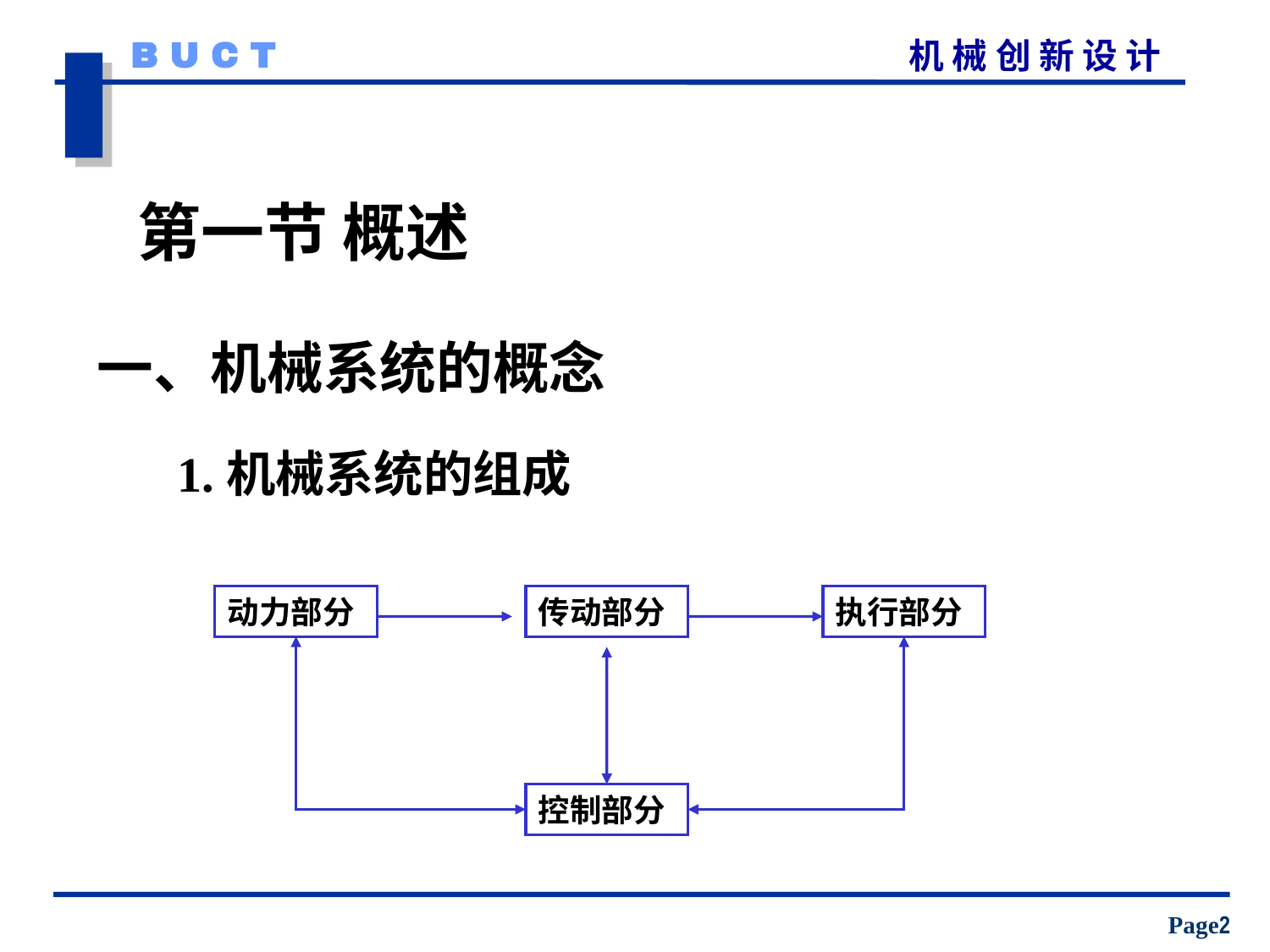

第一节 概述
一、机械系统的概念
1.机械系统的组成
动力部分
传动部分
执行部分

控制部分
Page2